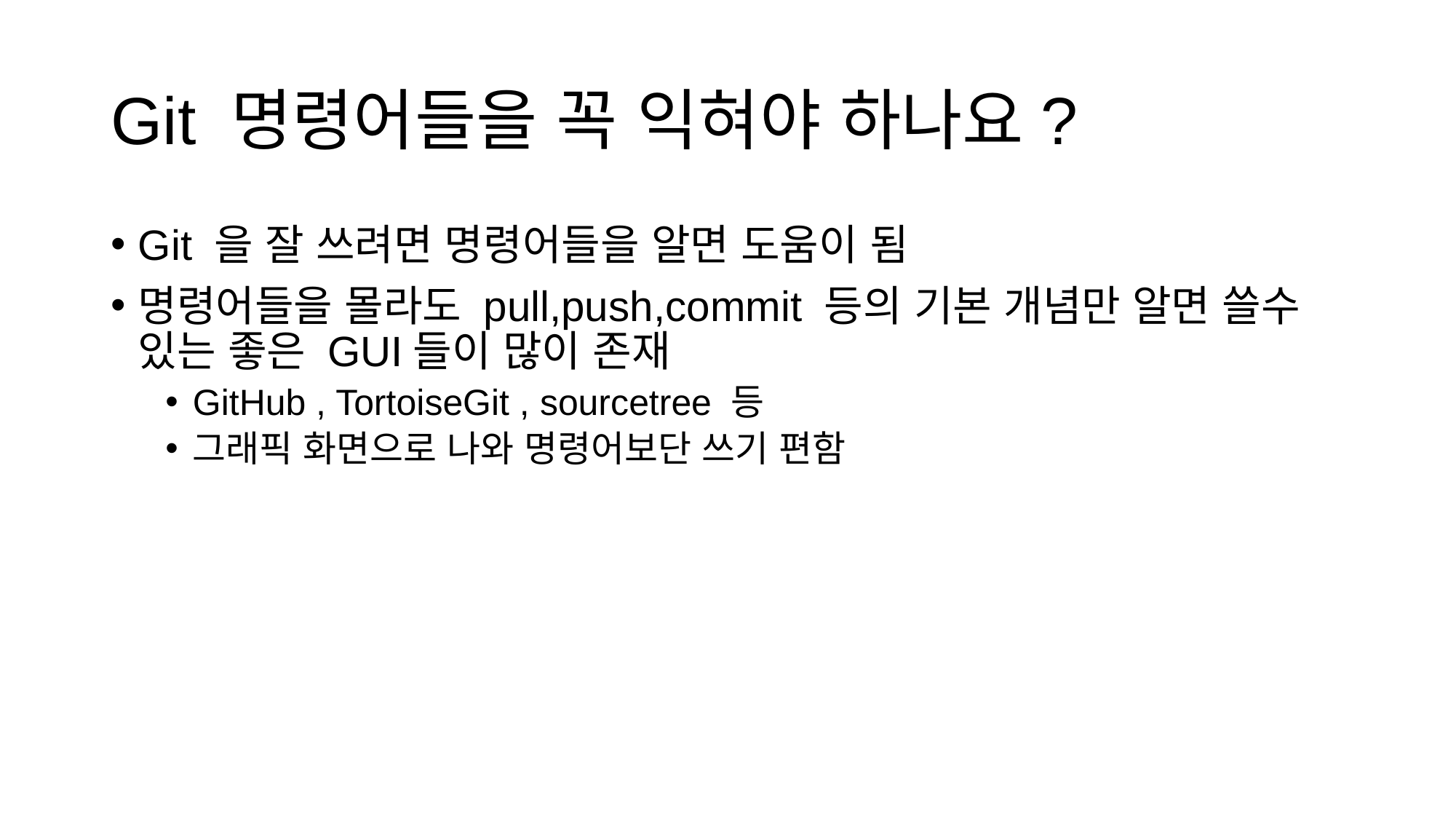

# Git 명령어들을 꼭 익혀야 하나요?
Git 을 잘 쓰려면 명령어들을 알면 도움이 됨
명령어들을 몰라도 pull,push,commit 등의 기본 개념만 알면 쓸수 있는 좋은 GUI들이 많이 존재
GitHub , TortoiseGit , sourcetree 등
그래픽 화면으로 나와 명령어보단 쓰기 편함